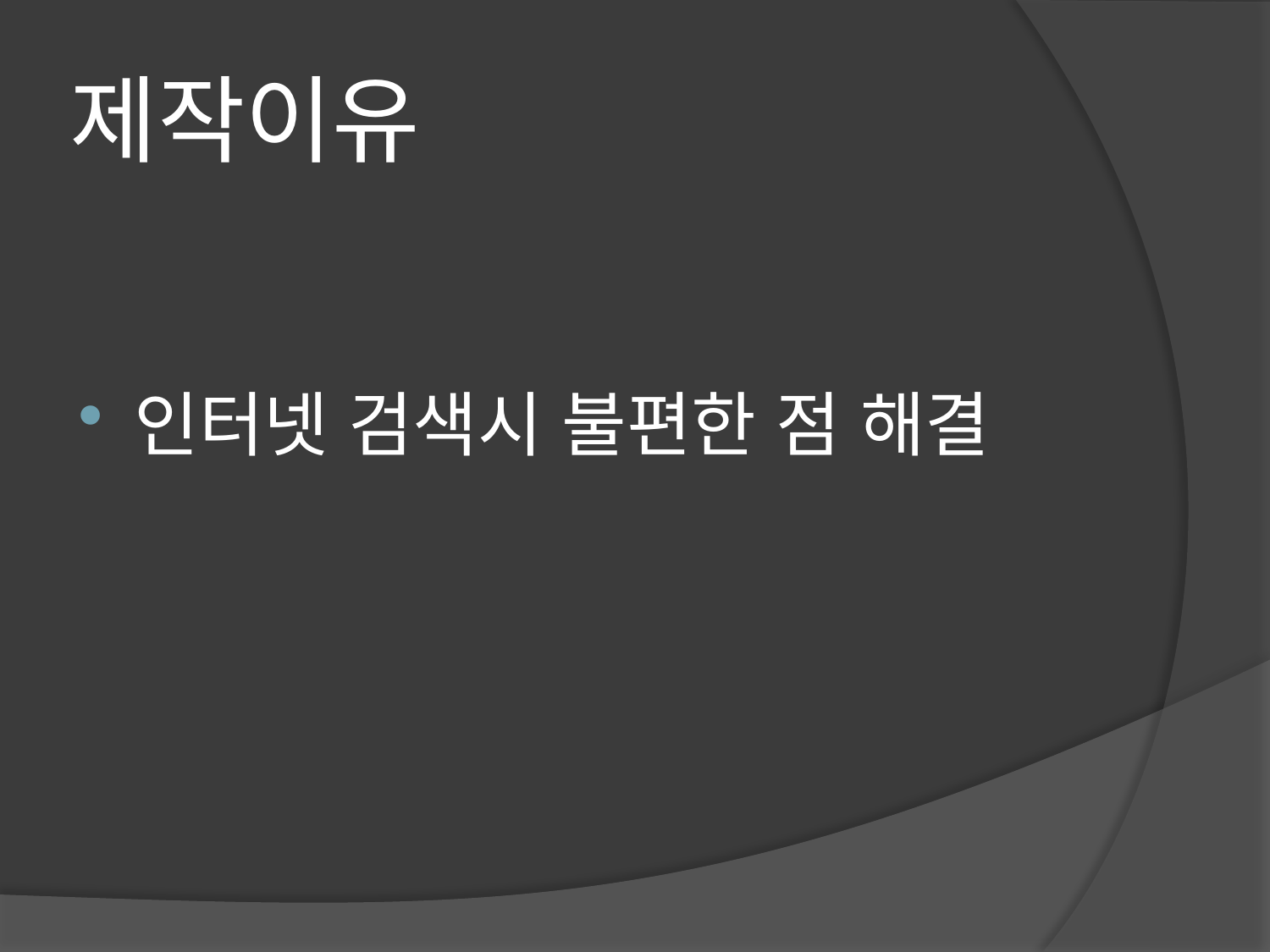

# 제작이유

인터넷 검색시 불편한 점 해결